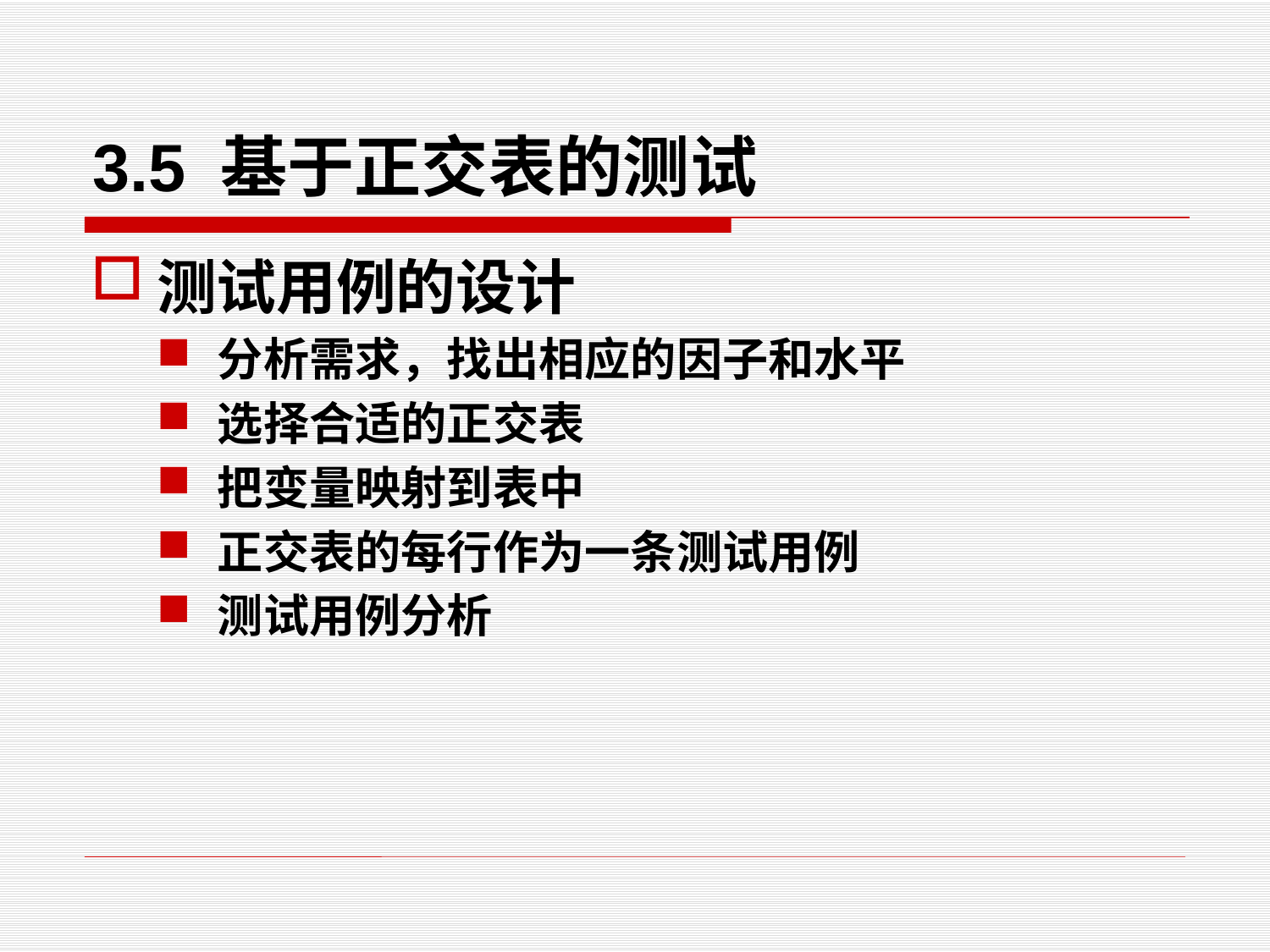

# 3.5 基于正交表的测试
测试用例的设计
分析需求，找出相应的因子和水平
选择合适的正交表
把变量映射到表中
正交表的每行作为一条测试用例
测试用例分析
11